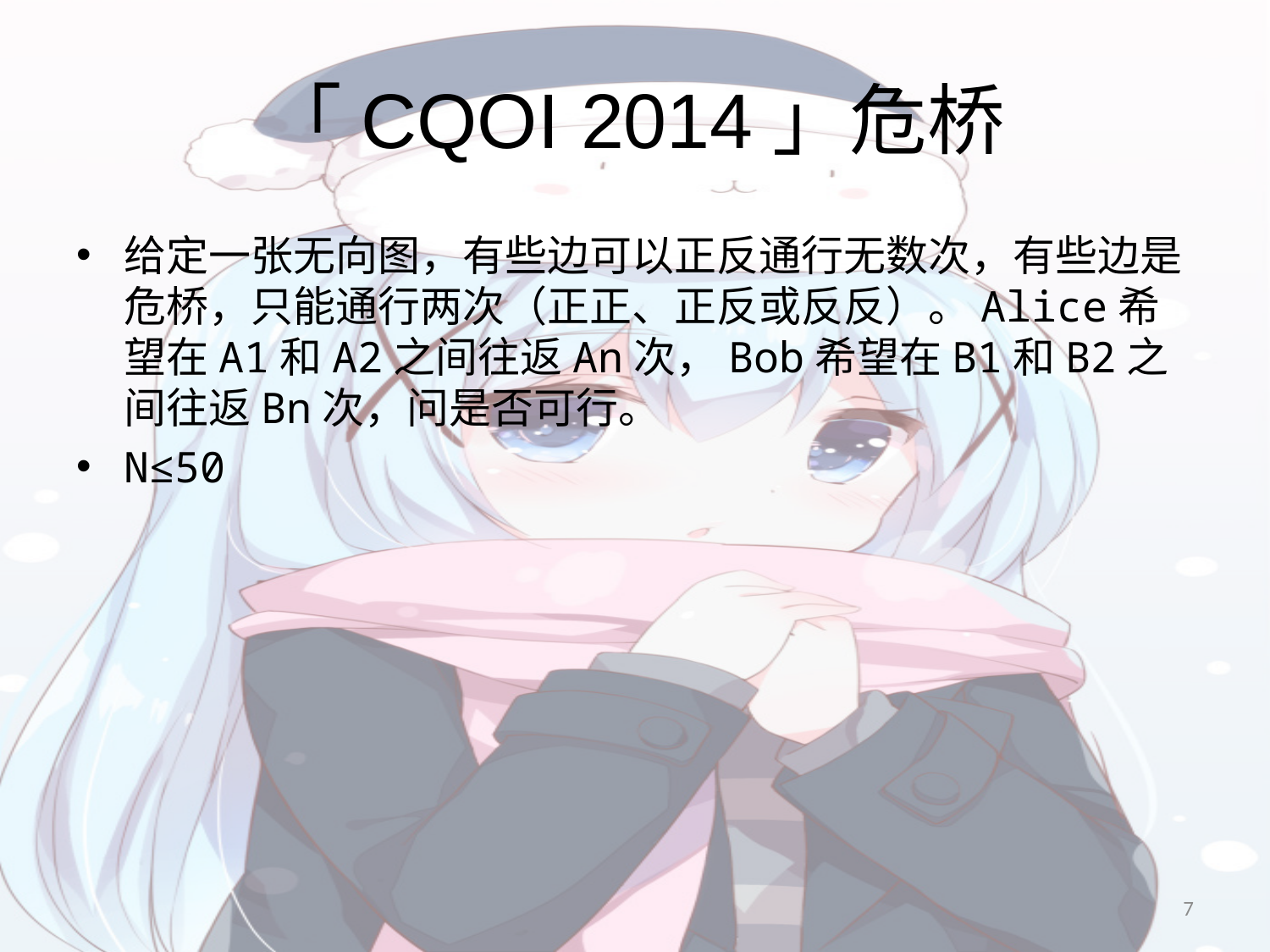

# 「CQOI 2014」危桥
给定一张无向图，有些边可以正反通行无数次，有些边是危桥，只能通行两次（正正、正反或反反）。Alice希望在A1和A2之间往返An次，Bob希望在B1和B2之间往返Bn次，问是否可行。
N≤50
7